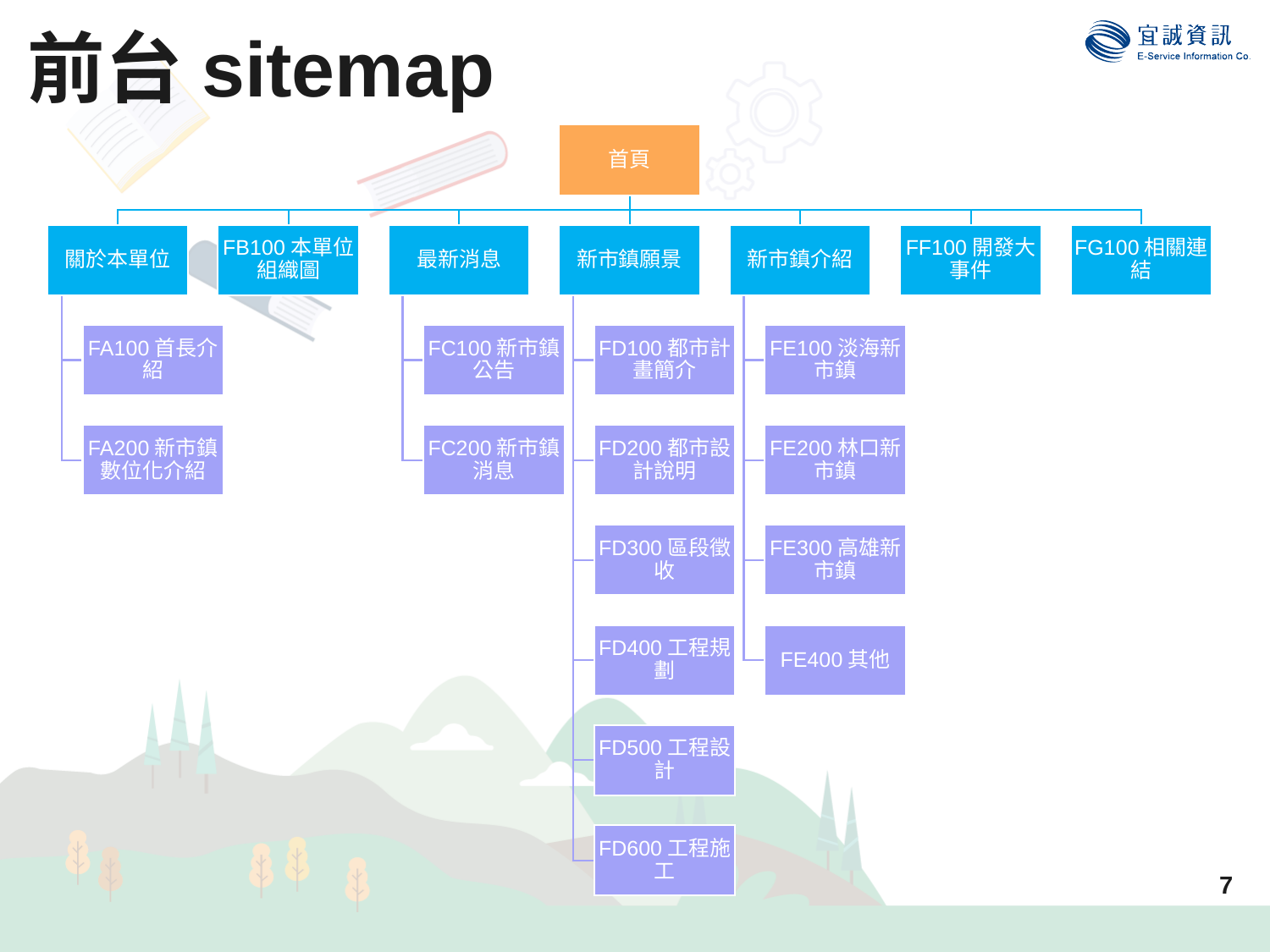

# 前台sitemap
首頁
關於本單位
FA100首長介紹
FA200新市鎮數位化介紹
FB100本單位組織圖
最新消息
FC100新市鎮公告
FC200新市鎮消息
新市鎮願景
FD100都市計畫簡介
FD200都市設計說明
FD300區段徵收
FD400工程規劃
FD500工程設計
FD600工程施工
新市鎮介紹
FE100淡海新市鎮
FE200林口新市鎮
FE300高雄新市鎮
FE400其他
FF100開發大事件
FG100相關連結
7